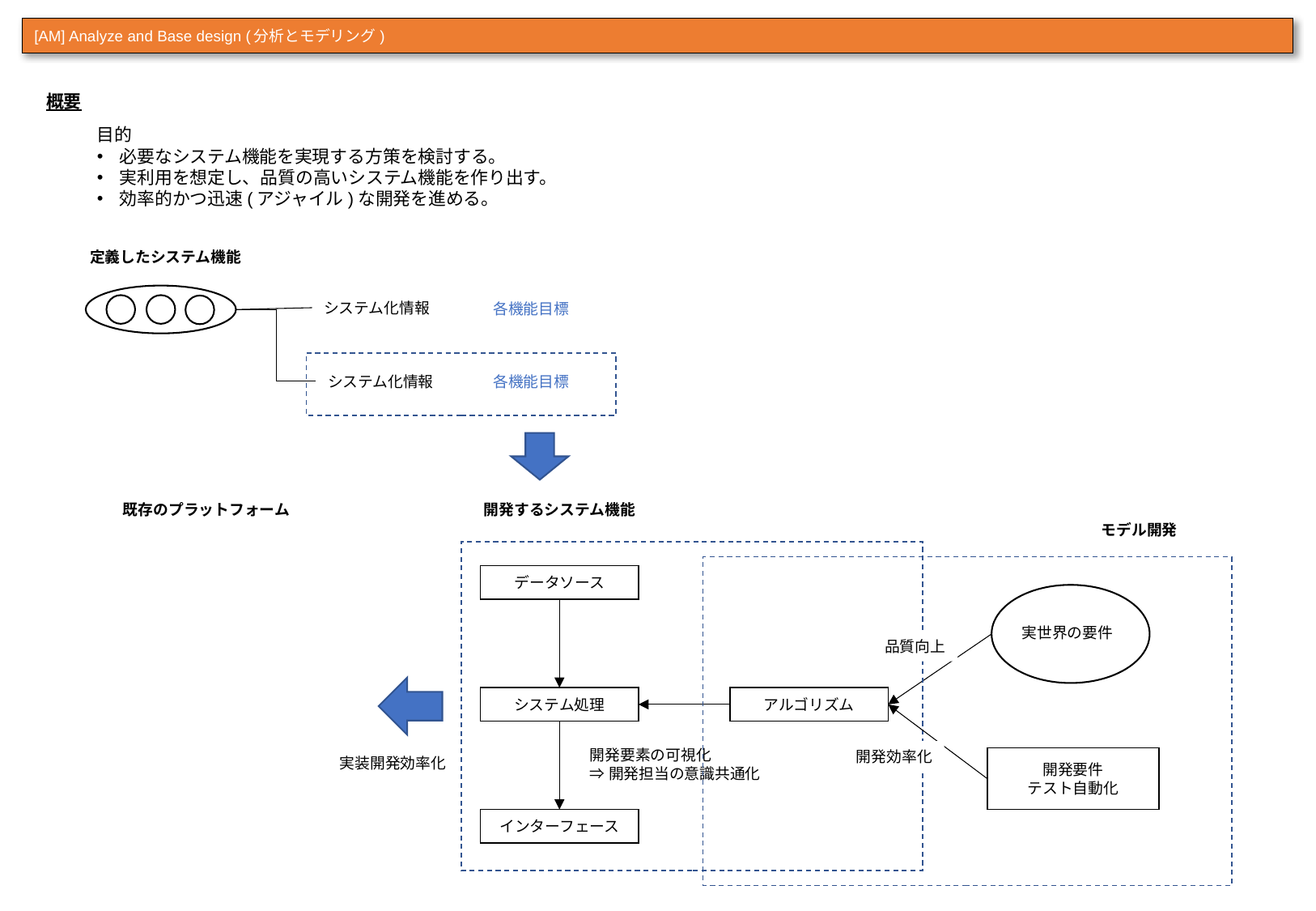

| [AM] Analyze and Base design (分析とモデリング) |
| --- |
概要
目的
必要なシステム機能を実現する方策を検討する。
実利用を想定し、品質の高いシステム機能を作り出す。
効率的かつ迅速(アジャイル)な開発を進める。
定義したシステム機能

システム化情報
各機能目標

システム化情報
各機能目標

既存のプラットフォーム
開発するシステム機能
モデル開発

データソース

実世界の要件
品質向上

システム処理
アルゴリズム
開発要素の可視化
⇒開発担当の意識共通化
開発効率化
実装開発効率化
開発要件
テスト自動化
インターフェース